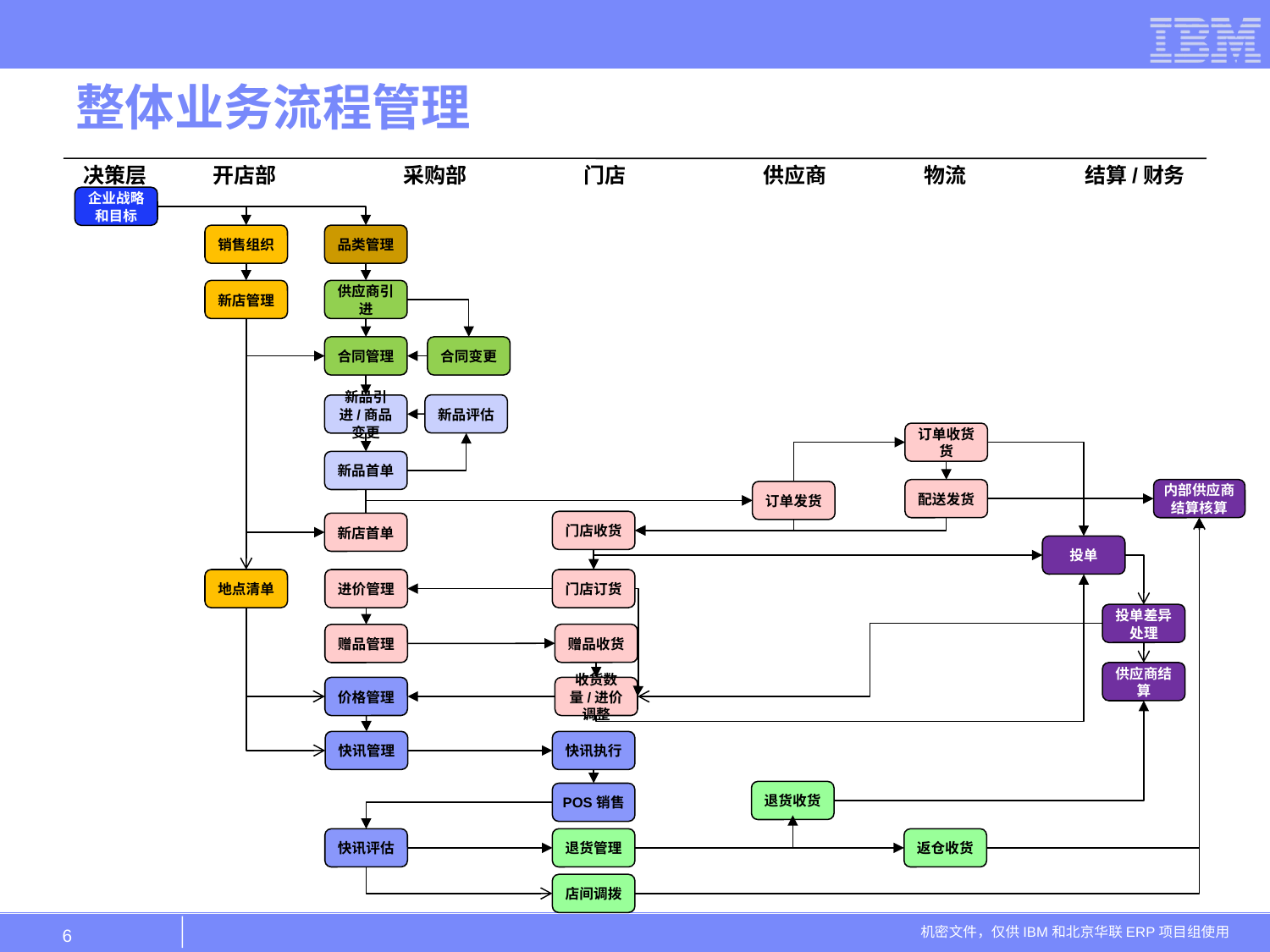

整体业务流程管理
决策层
开店部
采购部
门店
供应商
物流
结算/财务
企业战略和目标
销售组织
品类管理
新店管理
供应商引进
合同管理
合同变更
新品评估
新品引进/商品变更
订单收货货
新品首单
内部供应商结算核算
配送发货
订单发货
门店收货
新店首单
投单
地点清单
进价管理
门店订货
投单差异处理
赠品收货
赠品管理
供应商结算
价格管理
收货数量/进价调整
快讯管理
快讯执行
退货收货
POS销售
快讯评估
退货管理
返仓收货
店间调拨
6